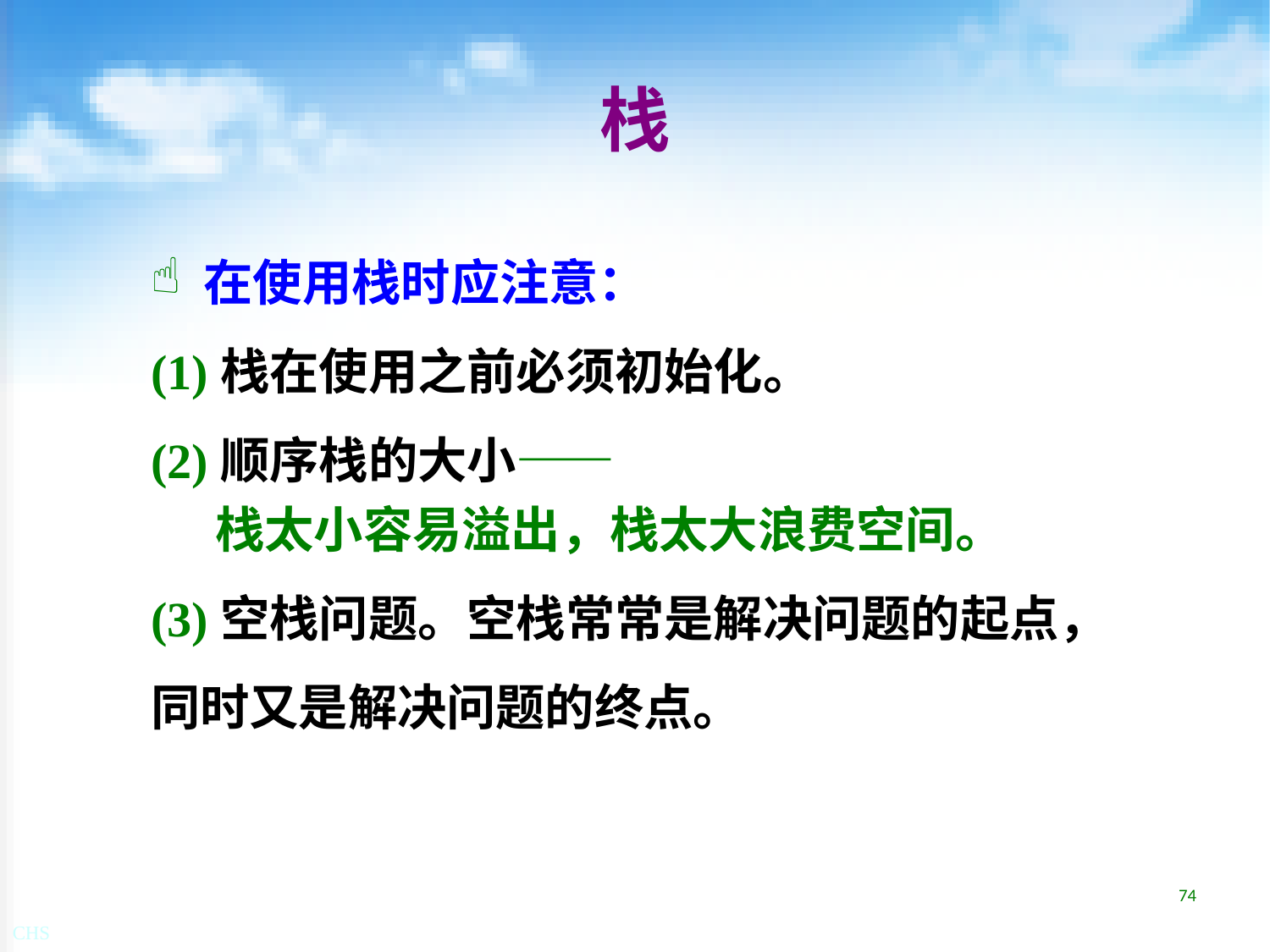

# 栈
 在使用栈时应注意：
(1)栈在使用之前必须初始化。
(2)顺序栈的大小——
栈太小容易溢出，栈太大浪费空间。
(3)空栈问题。空栈常常是解决问题的起点，同时又是解决问题的终点。
74